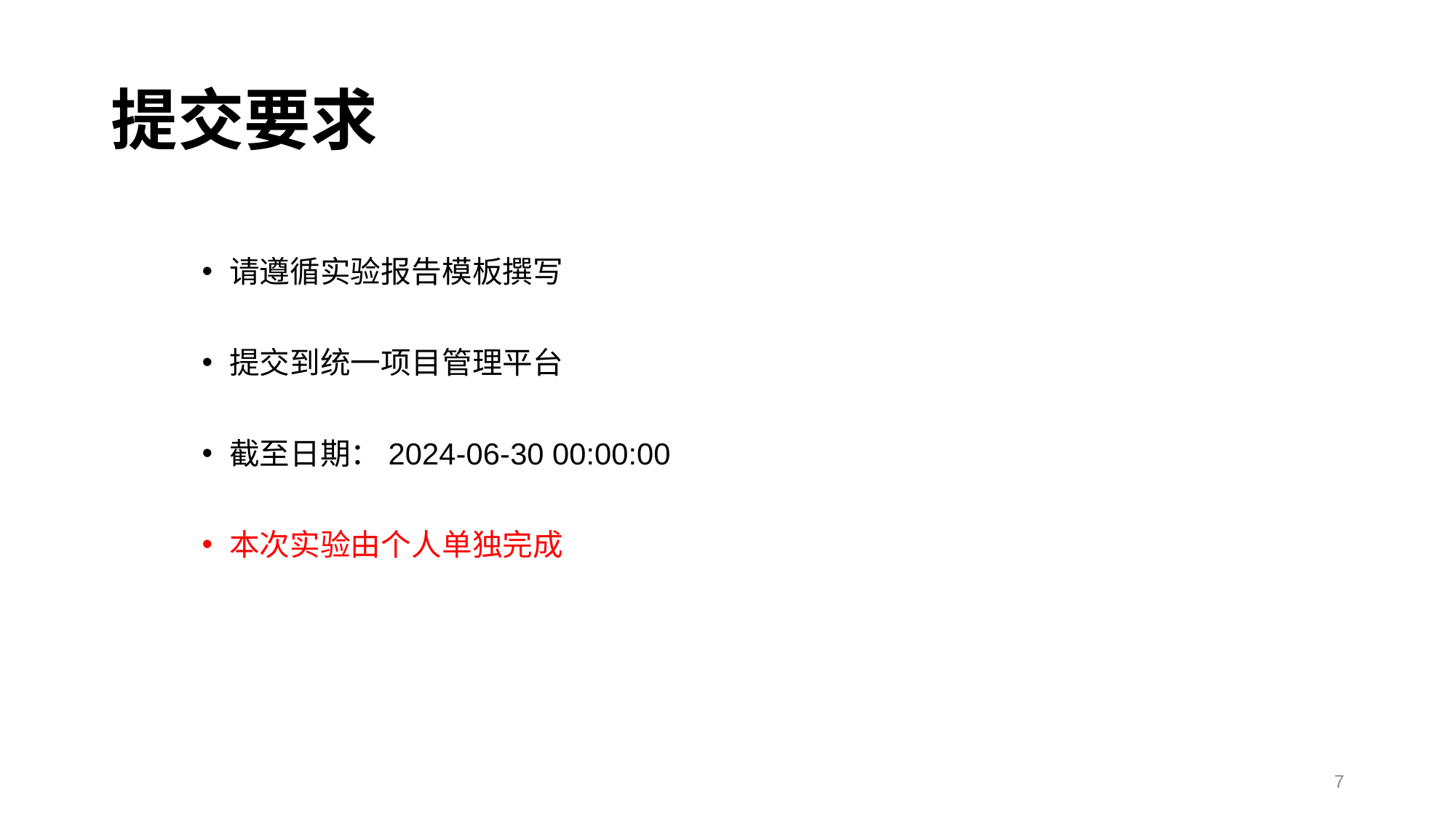

# 提交要求
请遵循实验报告模板撰写
提交到统一项目管理平台
截至日期：2024-06-30 00:00:00
本次实验由个人单独完成
7